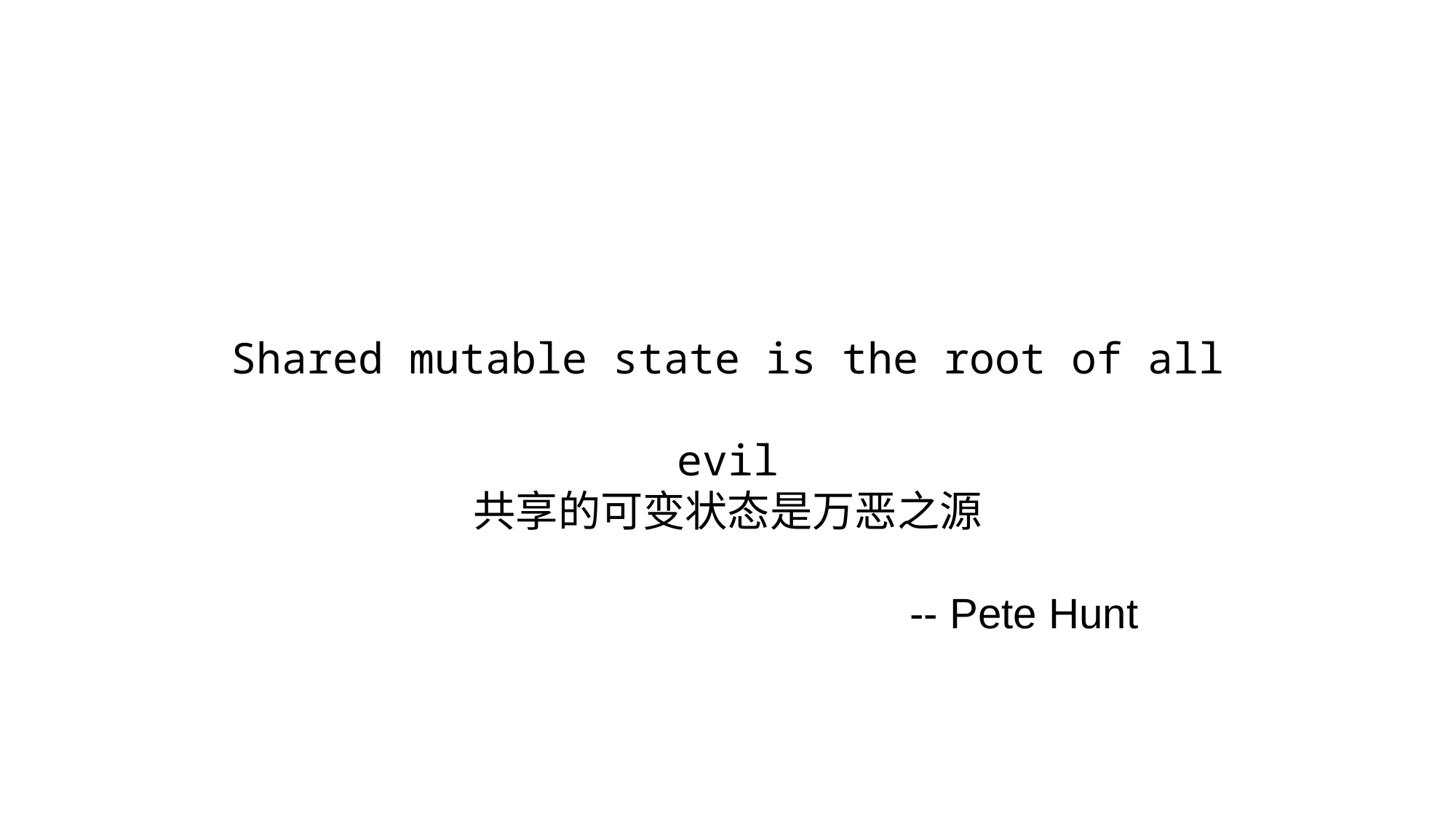

Shared mutable state is the root of all evil
共享的可变状态是万恶之源

					    -- Pete Hunt